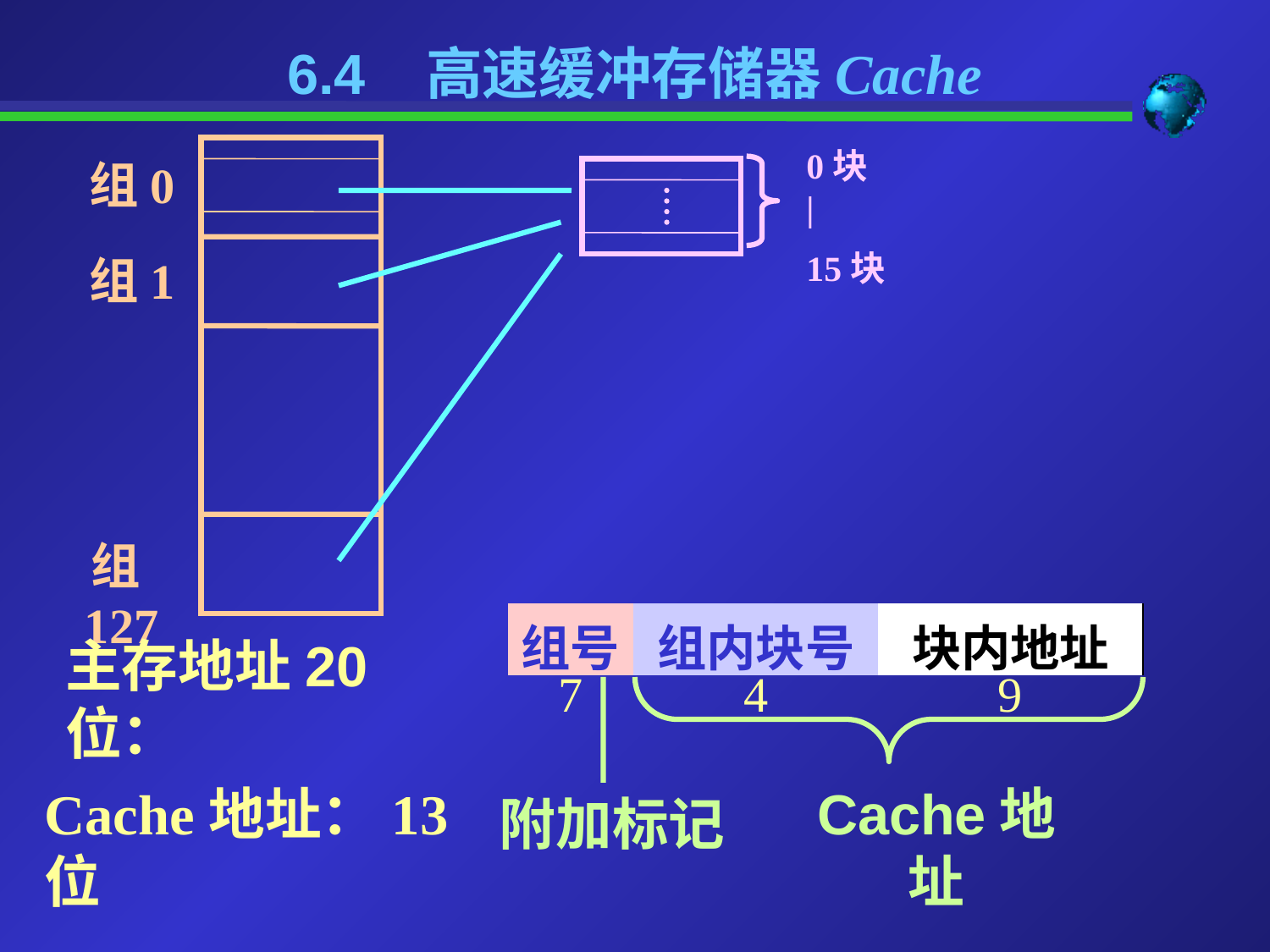

6.4   高速缓冲存储器Cache

0块
|
15块
组0

组1

组127
| 组号 | 组内块号 | 块内地址 |
| --- | --- | --- |
| 7 | 4 | 9 |
主存地址20位：

Cache地址：13位
Cache地址
附加标记
61